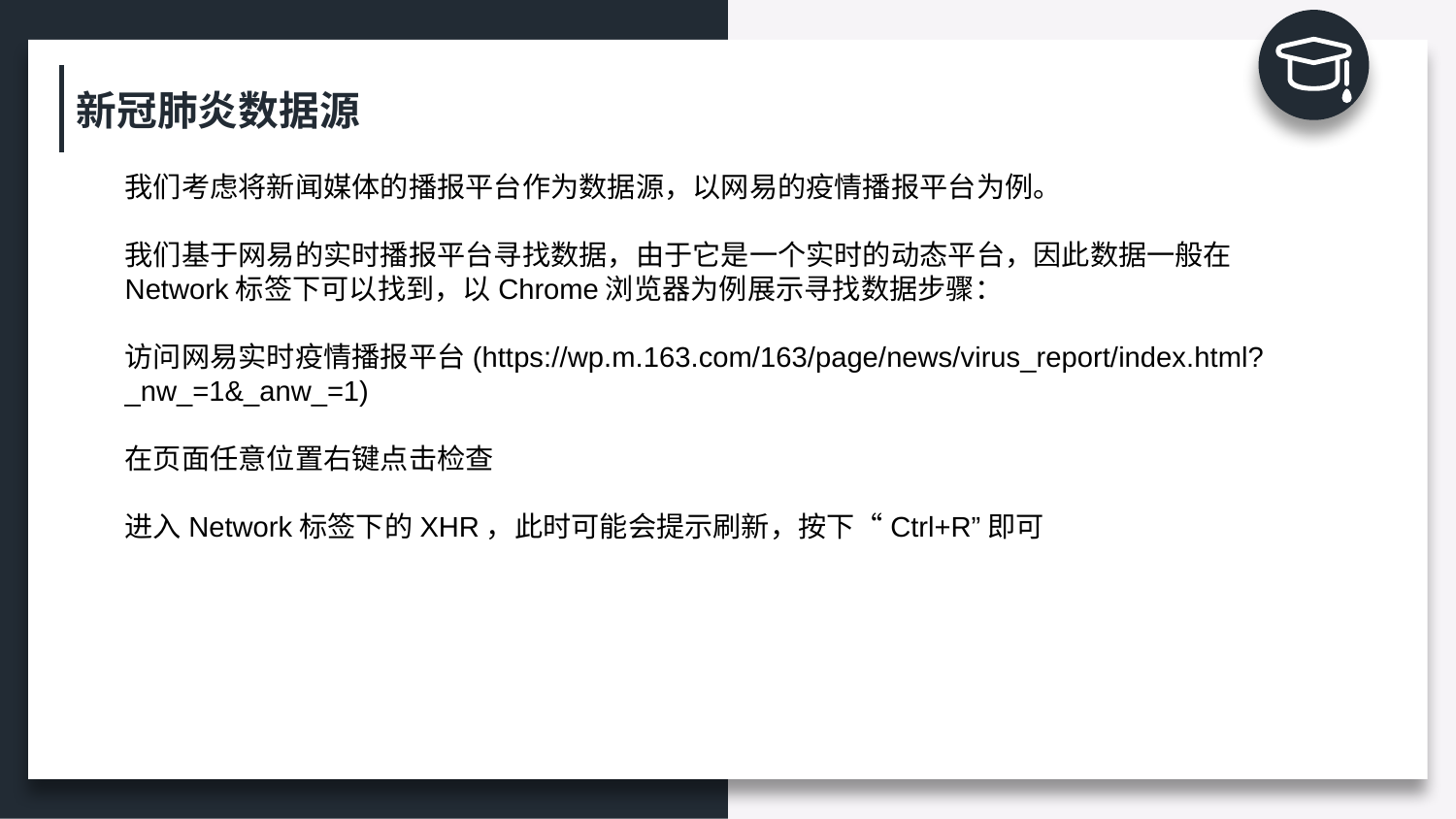

新冠肺炎数据源
我们考虑将新闻媒体的播报平台作为数据源，以网易的疫情播报平台为例。

我们基于网易的实时播报平台寻找数据，由于它是一个实时的动态平台，因此数据一般在Network标签下可以找到，以Chrome浏览器为例展示寻找数据步骤：

访问网易实时疫情播报平台(https://wp.m.163.com/163/page/news/virus_report/index.html?_nw_=1&_anw_=1)

在页面任意位置右键点击检查

进入Network标签下的XHR，此时可能会提示刷新，按下“Ctrl+R”即可